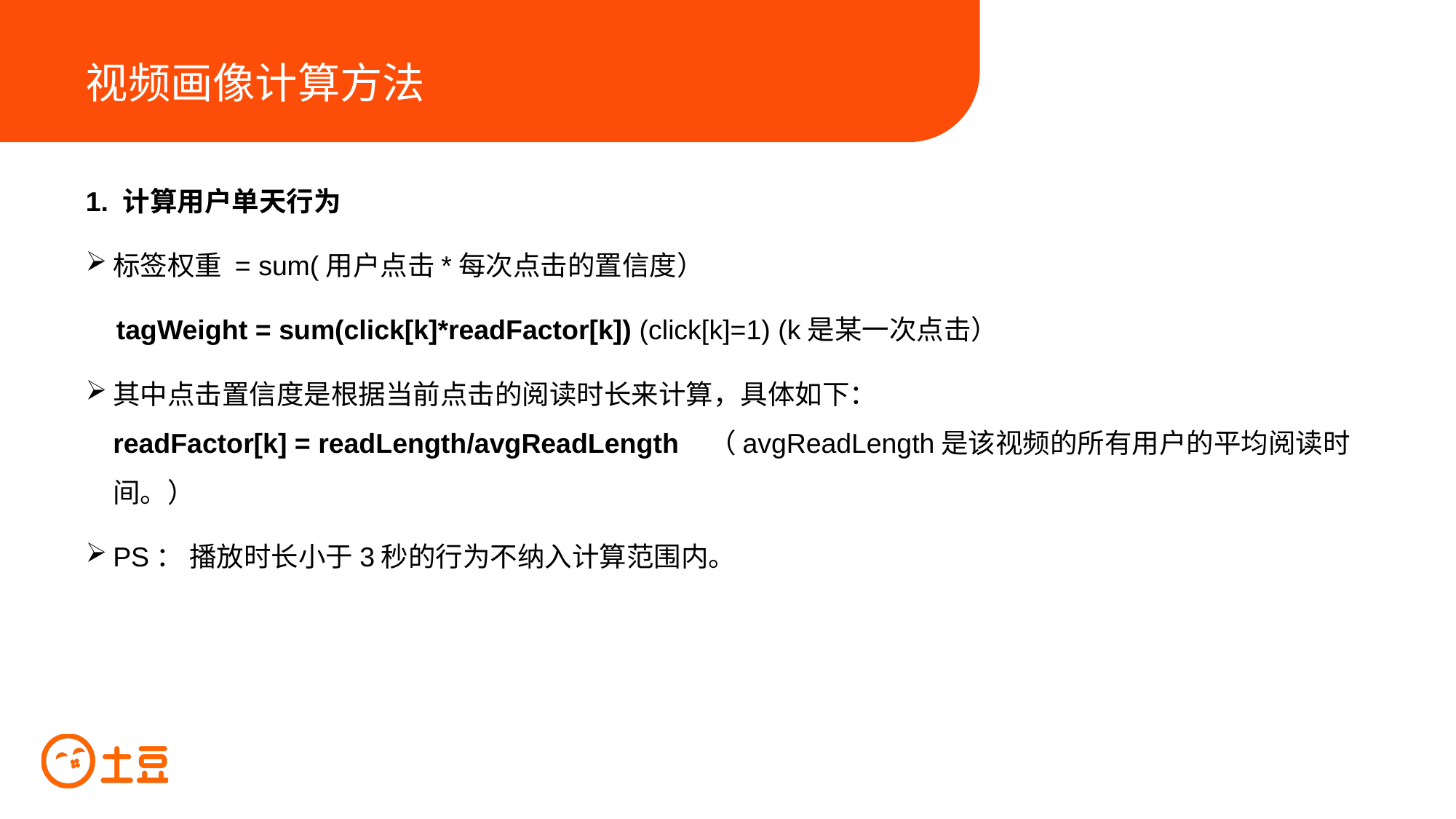

视频画像计算方法
1. 计算用户单天行为
标签权重 = sum(用户点击*每次点击的置信度）
    tagWeight = sum(click[k]*readFactor[k]) (click[k]=1) (k是某一次点击）
其中点击置信度是根据当前点击的阅读时长来计算，具体如下：
readFactor[k] = readLength/avgReadLength   （avgReadLength是该视频的所有用户的平均阅读时间。）
PS： 播放时长小于3秒的行为不纳入计算范围内。